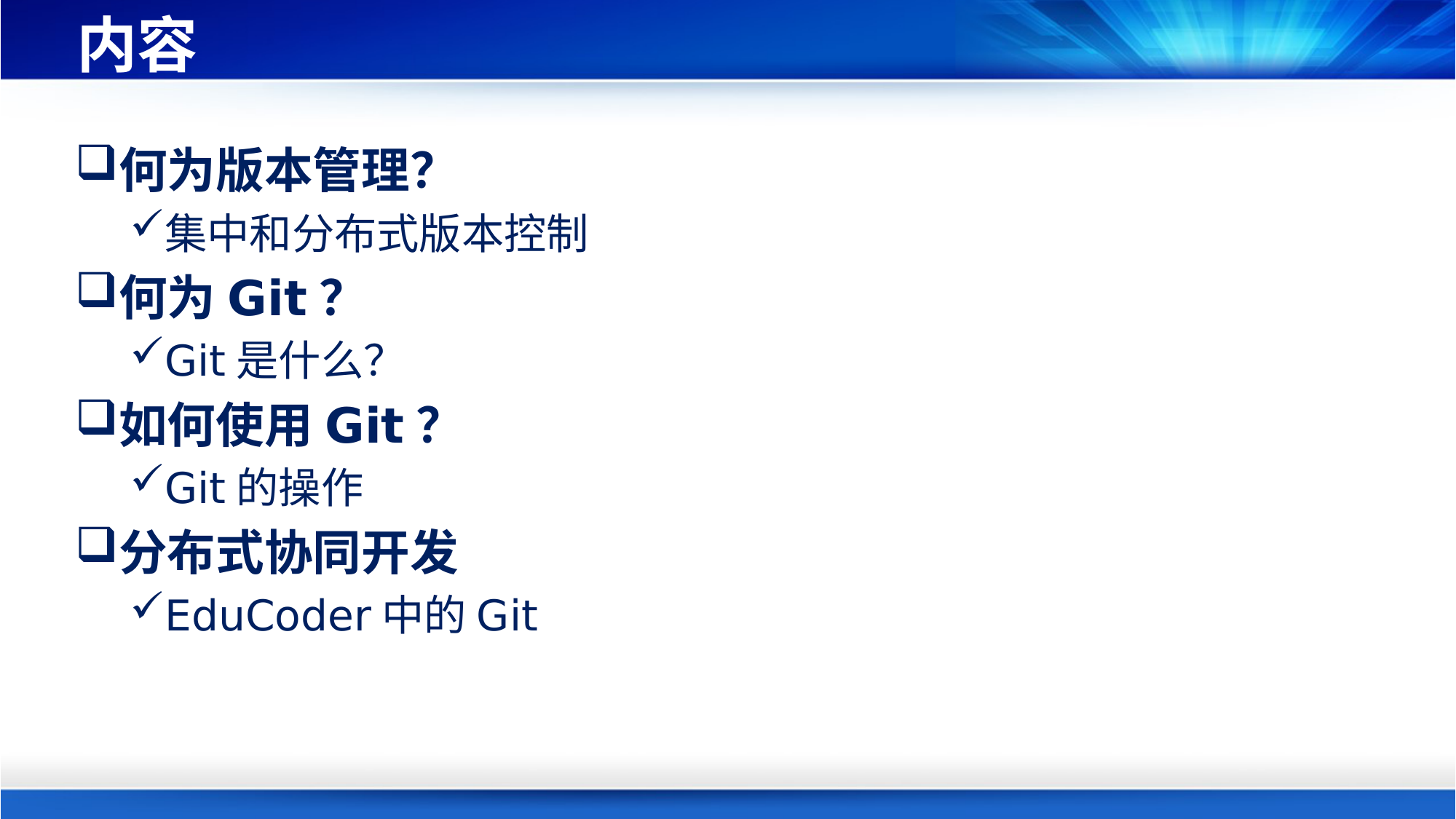

# 内容
何为版本管理？
集中和分布式版本控制
何为Git？
Git是什么？
如何使用Git？
Git的操作
分布式协同开发
EduCoder中的Git